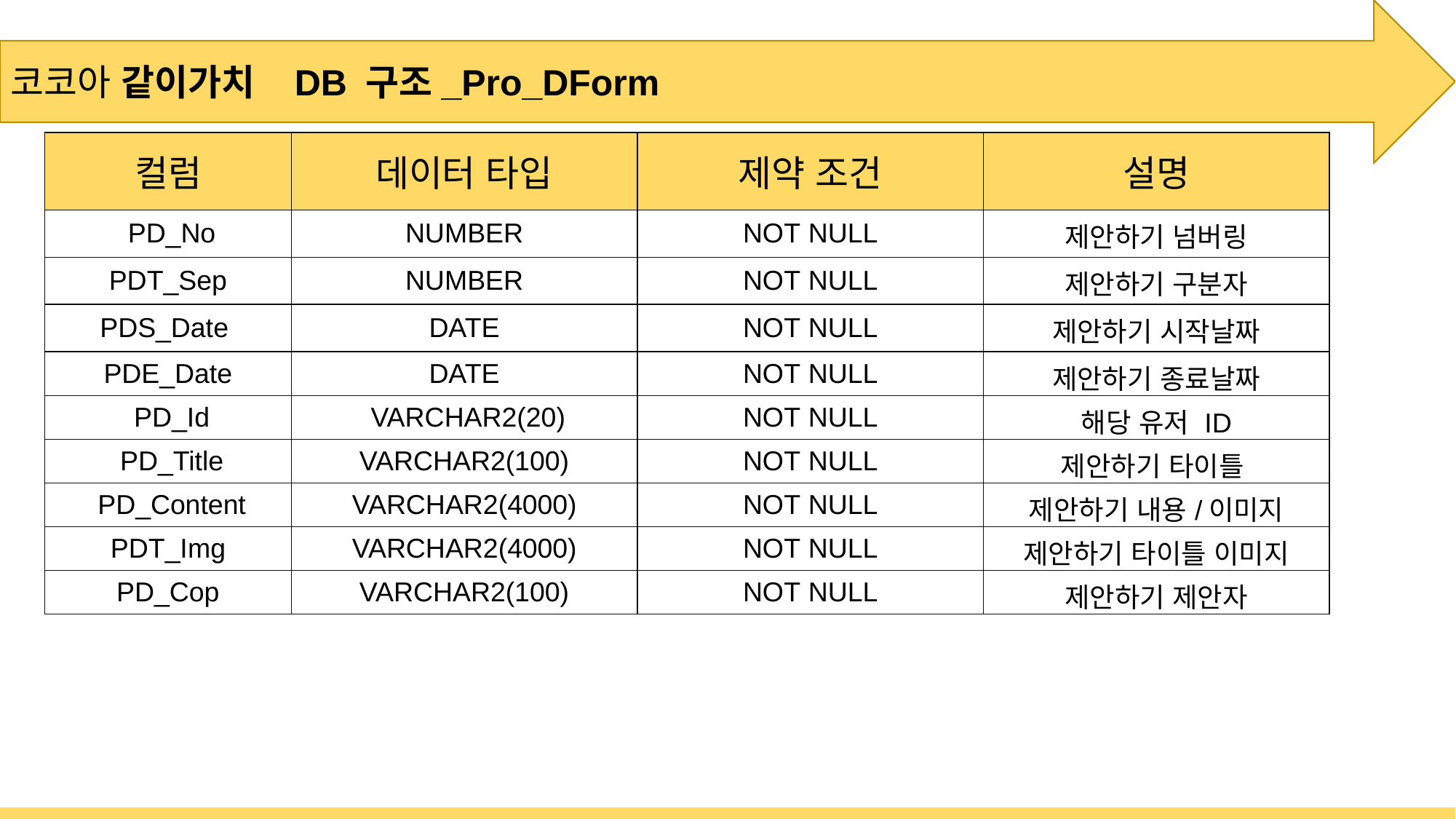

코코아 같이가치   DB 구조_Pro_DForm
| 컬럼 | 데이터 타입 | 제약 조건 | 설명 |
| --- | --- | --- | --- |
| PD\_No | NUMBER | NOT NULL | 제안하기 넘버링 |
| PDT\_Sep | NUMBER | NOT NULL | 제안하기 구분자 |
| PDS\_Date | DATE | NOT NULL | 제안하기 시작날짜 |
| PDE\_Date | DATE | NOT NULL | 제안하기 종료날짜 |
| PD\_Id | VARCHAR2(20) | NOT NULL | 해당 유저 ID |
| PD\_Title | VARCHAR2(100) | NOT NULL | 제안하기 타이틀 |
| PD\_Content | VARCHAR2(4000) | NOT NULL | 제안하기 내용/이미지 |
| PDT\_Img | VARCHAR2(4000) | NOT NULL | 제안하기 타이틀 이미지 |
| PD\_Cop | VARCHAR2(100) | NOT NULL | 제안하기 제안자 |